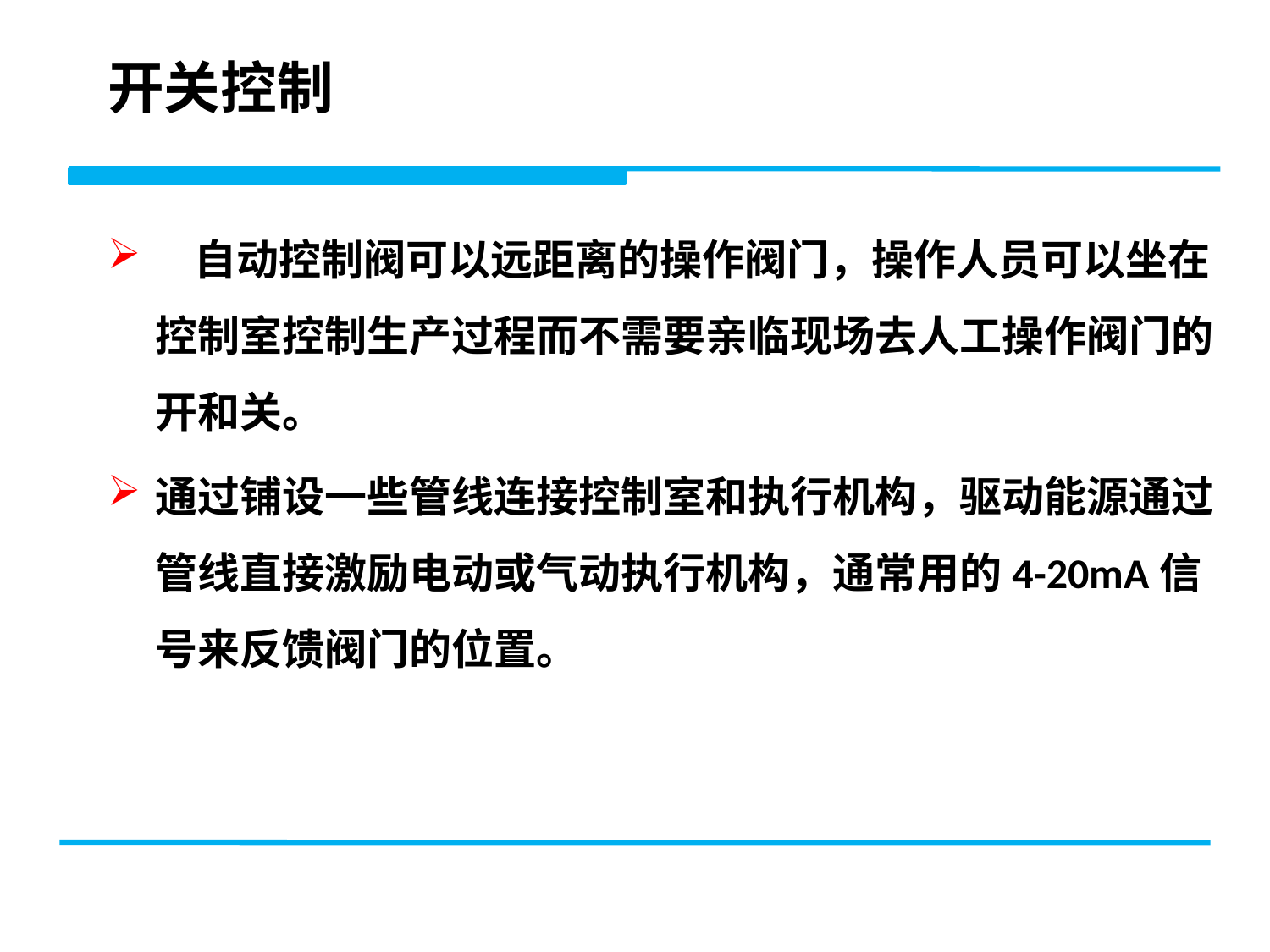

开关控制

   自动控制阀可以远距离的操作阀门，操作人员可以坐在控制室控制生产过程而不需要亲临现场去人工操作阀门的开和关。
通过铺设一些管线连接控制室和执行机构，驱动能源通过管线直接激励电动或气动执行机构，通常用的4-20mA信号来反馈阀门的位置。